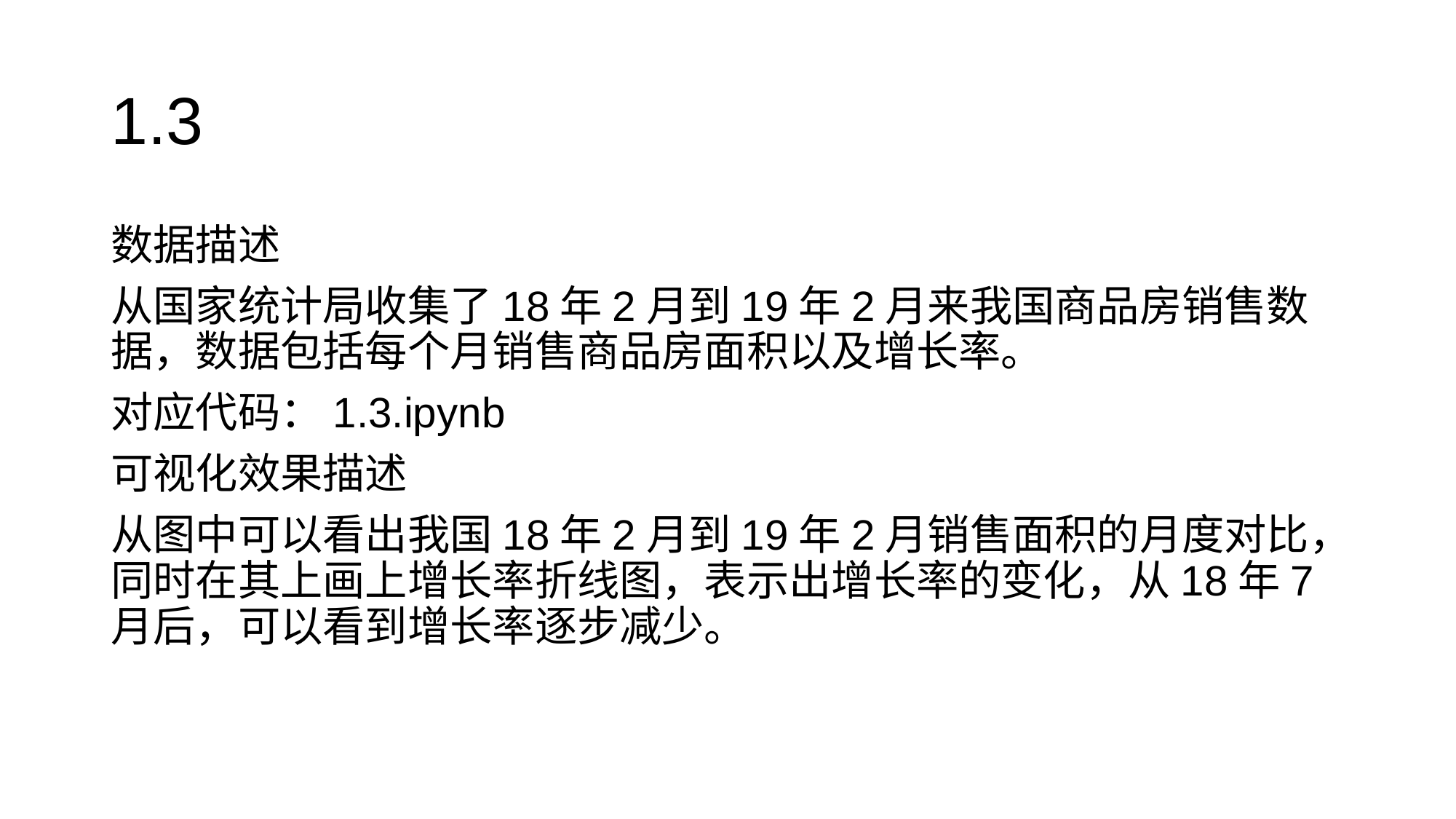

# 1.3
数据描述
从国家统计局收集了18年2月到19年2月来我国商品房销售数据，数据包括每个月销售商品房面积以及增长率。
对应代码：1.3.ipynb
可视化效果描述
从图中可以看出我国18年2月到19年2月销售面积的月度对比，同时在其上画上增长率折线图，表示出增长率的变化，从18年7月后，可以看到增长率逐步减少。